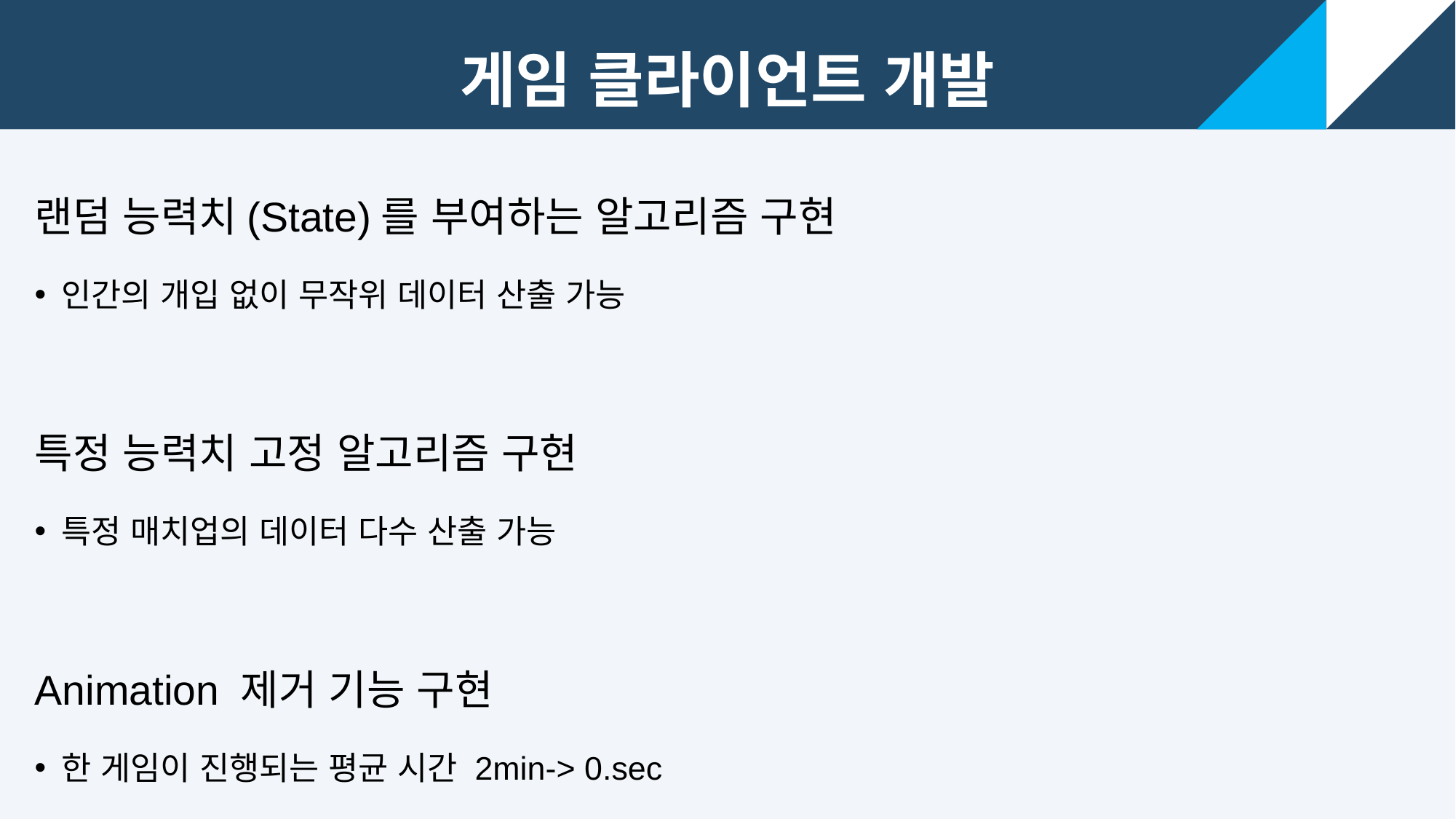

게임 클라이언트 개발

랜덤 능력치(State)를 부여하는 알고리즘 구현
인간의 개입 없이 무작위 데이터 산출 가능

특정 능력치 고정 알고리즘 구현
특정 매치업의 데이터 다수 산출 가능

Animation 제거 기능 구현
한 게임이 진행되는 평균 시간 2min-> 0.sec